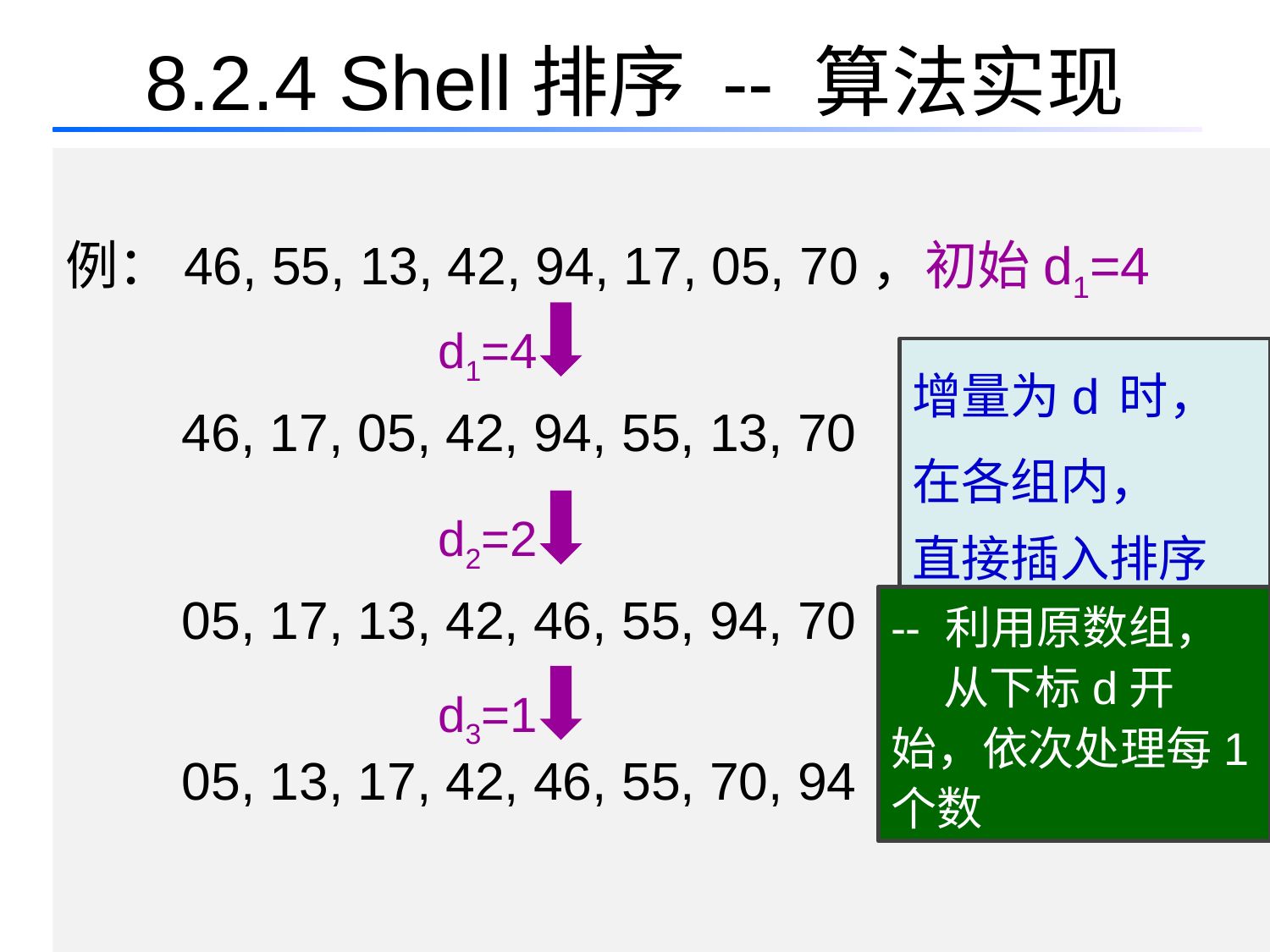

# 8.2.4 Shell排序 -- 算法实现

例：46, 55, 13, 42, 94, 17, 05, 70，初始d1=4

d1=4

增量为d 时，
在各组内，
直接插入排序
46, 17, 05, 42, 94, 55, 13, 70
d2=2

05, 17, 13, 42, 46, 55, 94, 70
-- 利用原数组，
    从下标d开始，依次处理每1个数
d3=1

05, 13, 17, 42, 46, 55, 70, 94